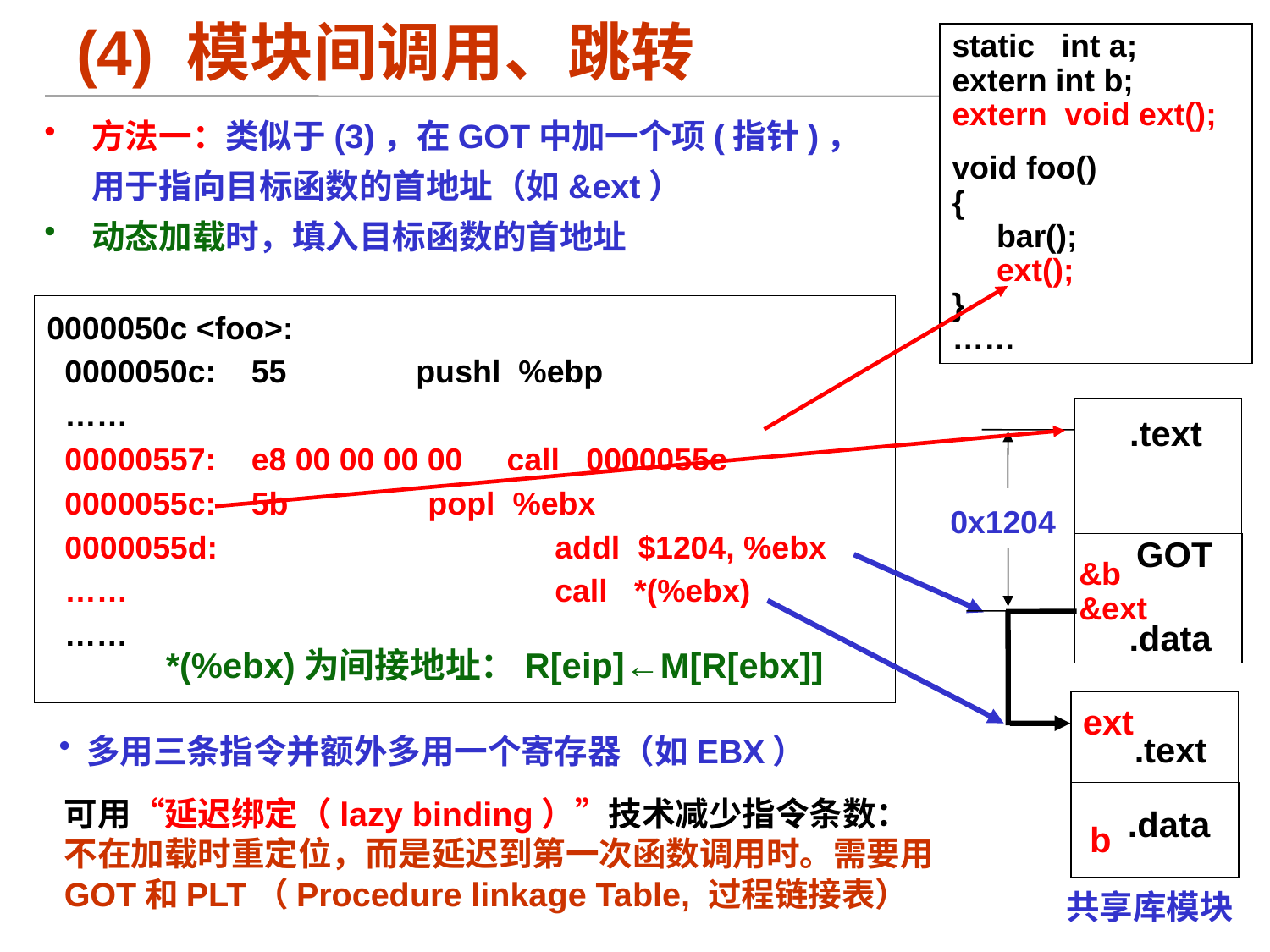

# (4) 模块间调用、跳转
static   int a;
extern int b;
extern  void ext();

void foo()
{
     bar();
     ext();
}
……
方法一：类似于(3)，在GOT中加一个项(指针)，用于指向目标函数的首地址（如&ext）
动态加载时，填入目标函数的首地址

0000050c <foo>:
  0000050c:    55	             pushl  %ebp
  ……
  00000557:    e8 00 00 00 00     call   0000055c
  0000055c:    5b		popl  %ebx
  0000055d:   			addl  $1204, %ebx
  ……      			call   *(%ebx)
  ……

.text

0x1204
GOT

&b
&ext
.data

ext
.text

.data
b
共享库模块

*(%ebx)为间接地址：R[eip]←M[R[ebx]]
 多用三条指令并额外多用一个寄存器（如EBX）
可用“延迟绑定（lazy binding）”技术减少指令条数：不在加载时重定位，而是延迟到第一次函数调用时。需要用GOT和PLT（Procedure linkage Table, 过程链接表）